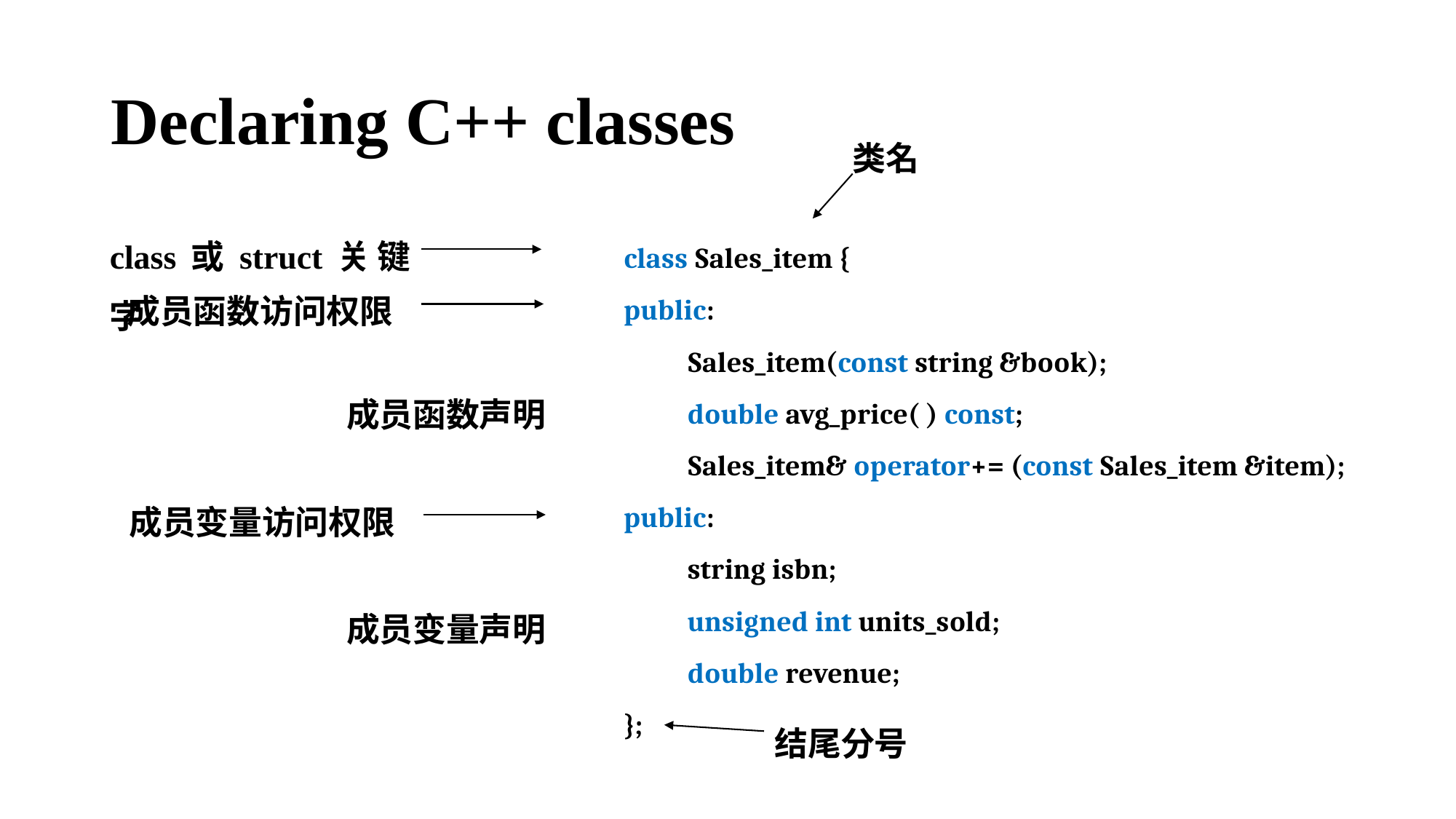

# Declaring C++ classes
类名
class或struct关键字
class Sales_item {
public:
          Sales_item(const string &book);
          double avg_price( ) const;
          Sales_item& operator+= (const Sales_item &item);
public:
          string isbn;
          unsigned int units_sold;
          double revenue;
};
成员函数访问权限
成员函数声明
成员变量访问权限
成员变量声明
结尾分号